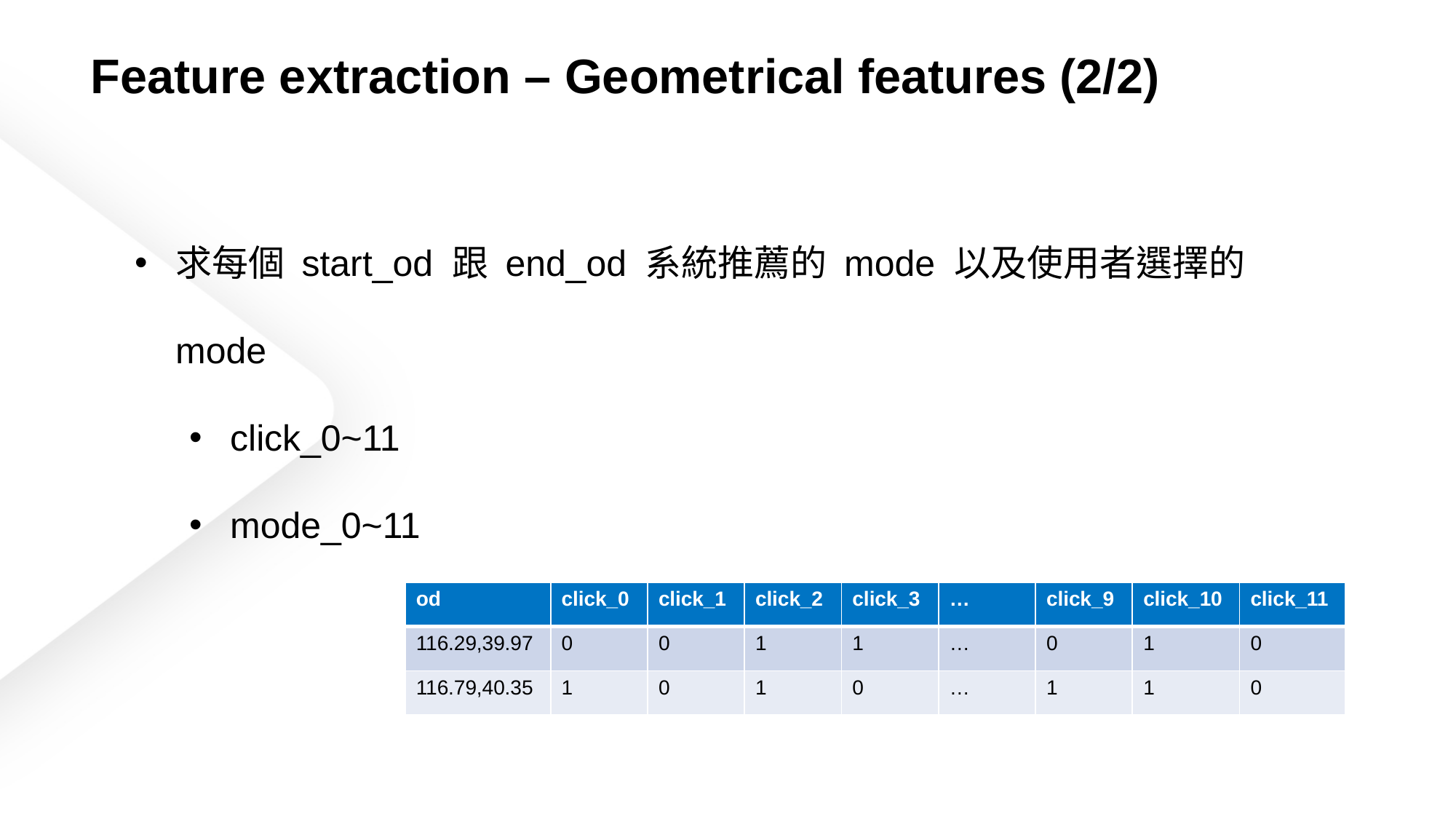

Feature extraction – Geometrical features (2/2)
求每個 start_od 跟 end_od 系統推薦的 mode 以及使用者選擇的 mode
click_0~11
mode_0~11
| od | click\_0 | click\_1 | click\_2 | click\_3 | … | click\_9 | click\_10 | click\_11 |
| --- | --- | --- | --- | --- | --- | --- | --- | --- |
| 116.29,39.97 | 0 | 0 | 1 | 1 | … | 0 | 1 | 0 |
| 116.79,40.35 | 1 | 0 | 1 | 0 | … | 1 | 1 | 0 |